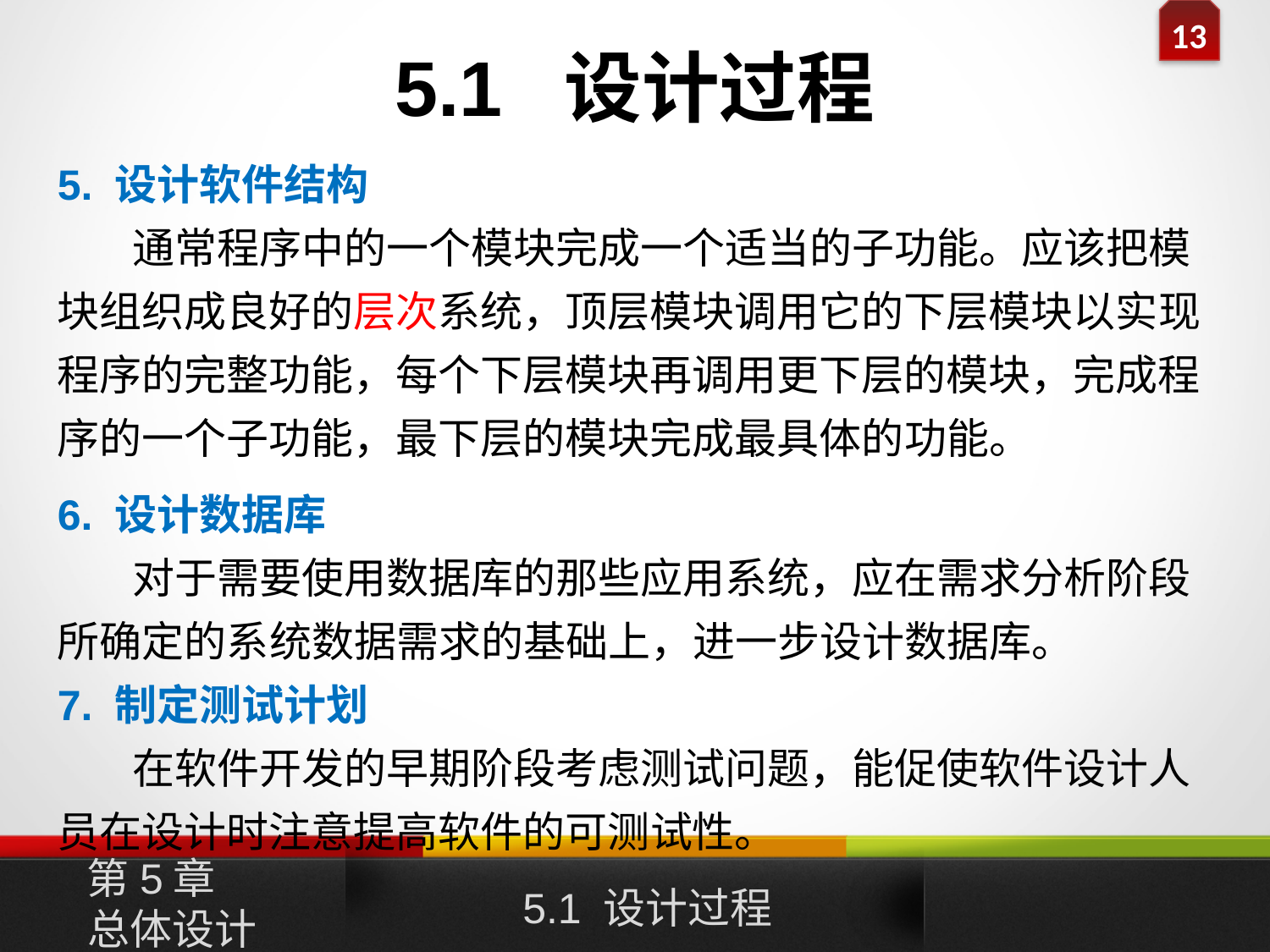

# 5.1  设计过程
5. 设计软件结构
通常程序中的一个模块完成一个适当的子功能。应该把模块组织成良好的层次系统，顶层模块调用它的下层模块以实现程序的完整功能，每个下层模块再调用更下层的模块，完成程序的一个子功能，最下层的模块完成最具体的功能。
6. 设计数据库
对于需要使用数据库的那些应用系统，应在需求分析阶段所确定的系统数据需求的基础上，进一步设计数据库。
7. 制定测试计划
在软件开发的早期阶段考虑测试问题，能促使软件设计人员在设计时注意提高软件的可测试性。

第5章
总体设计
5.1 设计过程